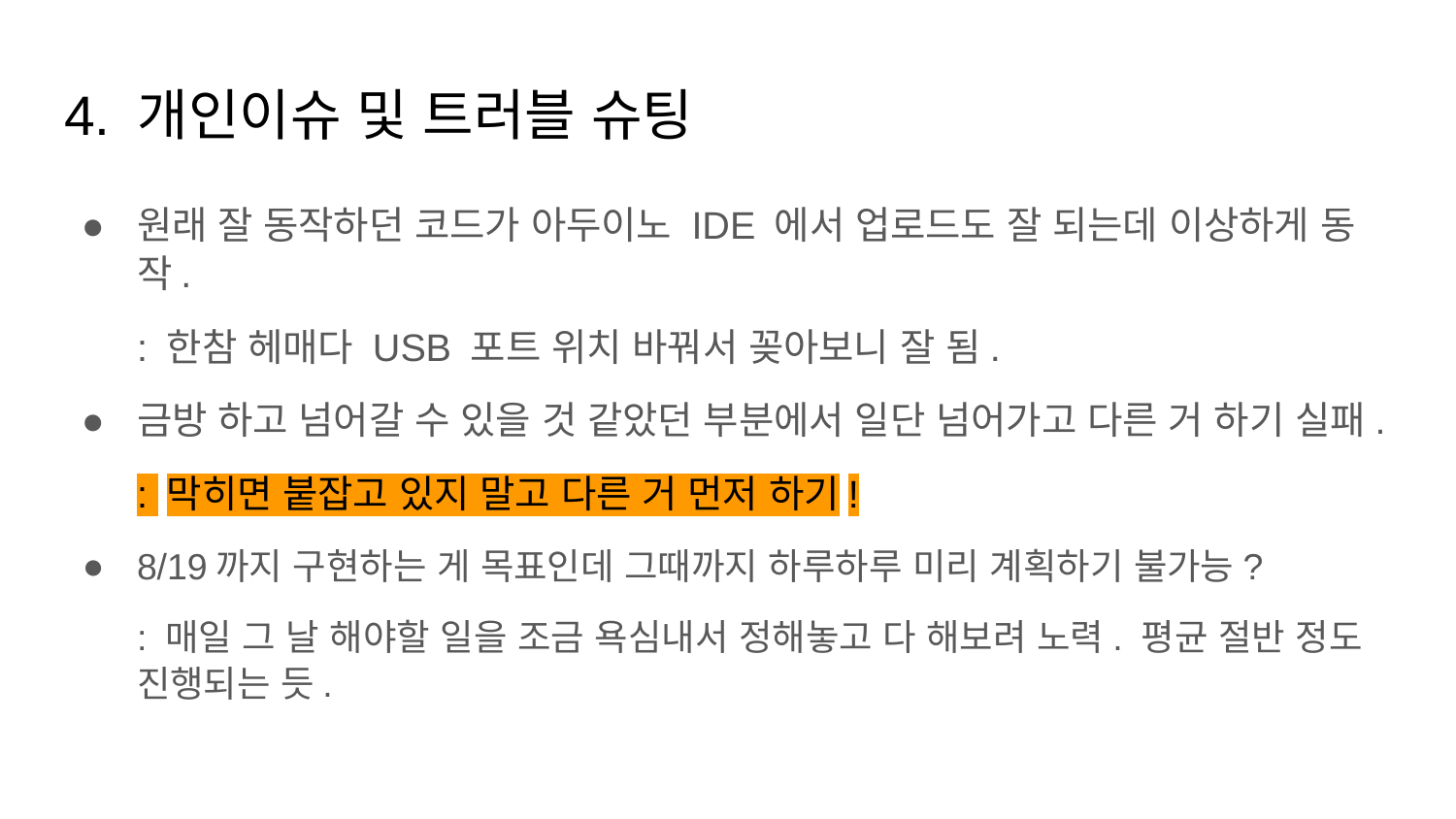

# 4. 개인이슈 및 트러블 슈팅
원래 잘 동작하던 코드가 아두이노 IDE 에서 업로드도 잘 되는데 이상하게 동작.
: 한참 헤매다 USB 포트 위치 바꿔서 꽂아보니 잘 됨.
금방 하고 넘어갈 수 있을 것 같았던 부분에서 일단 넘어가고 다른 거 하기 실패.
: 막히면 붙잡고 있지 말고 다른 거 먼저 하기!
8/19까지 구현하는 게 목표인데 그때까지 하루하루 미리 계획하기 불가능?
: 매일 그 날 해야할 일을 조금 욕심내서 정해놓고 다 해보려 노력. 평균 절반 정도 진행되는 듯.